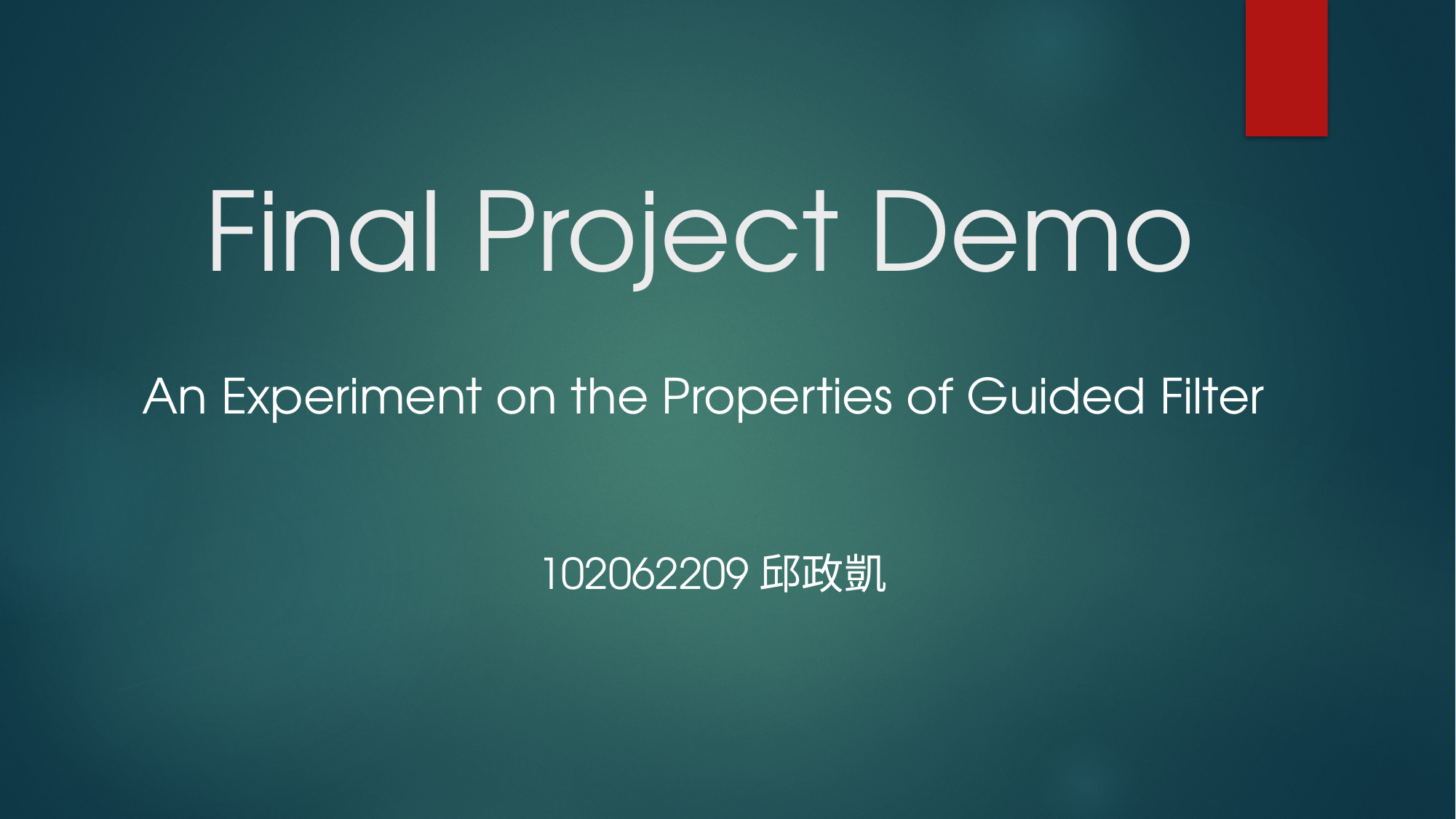

# Final Project Demo
An Experiment on the Properties of Guided Filter
102062209邱政凱